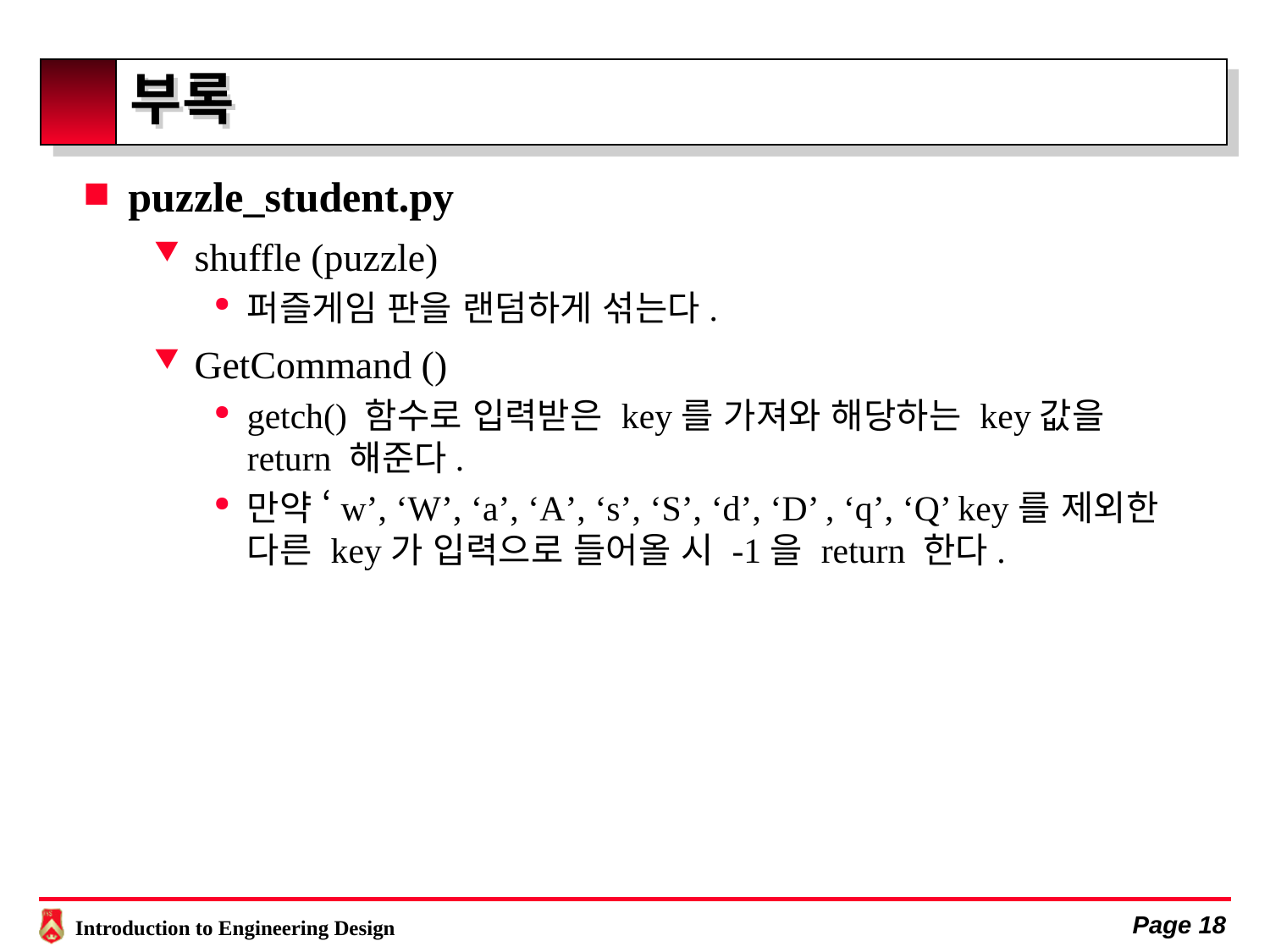

# 부록
puzzle_student.py
shuffle (puzzle)
퍼즐게임 판을 랜덤하게 섞는다.
GetCommand ()
getch() 함수로 입력받은 key를 가져와 해당하는 key값을 return 해준다.
만약 ‘w’, ‘W’, ‘a’, ‘A’, ‘s’, ‘S’, ‘d’, ‘D’ , ‘q’, ‘Q’ key를 제외한 다른 key가 입력으로 들어올 시 -1을 return 한다.
 Page 18